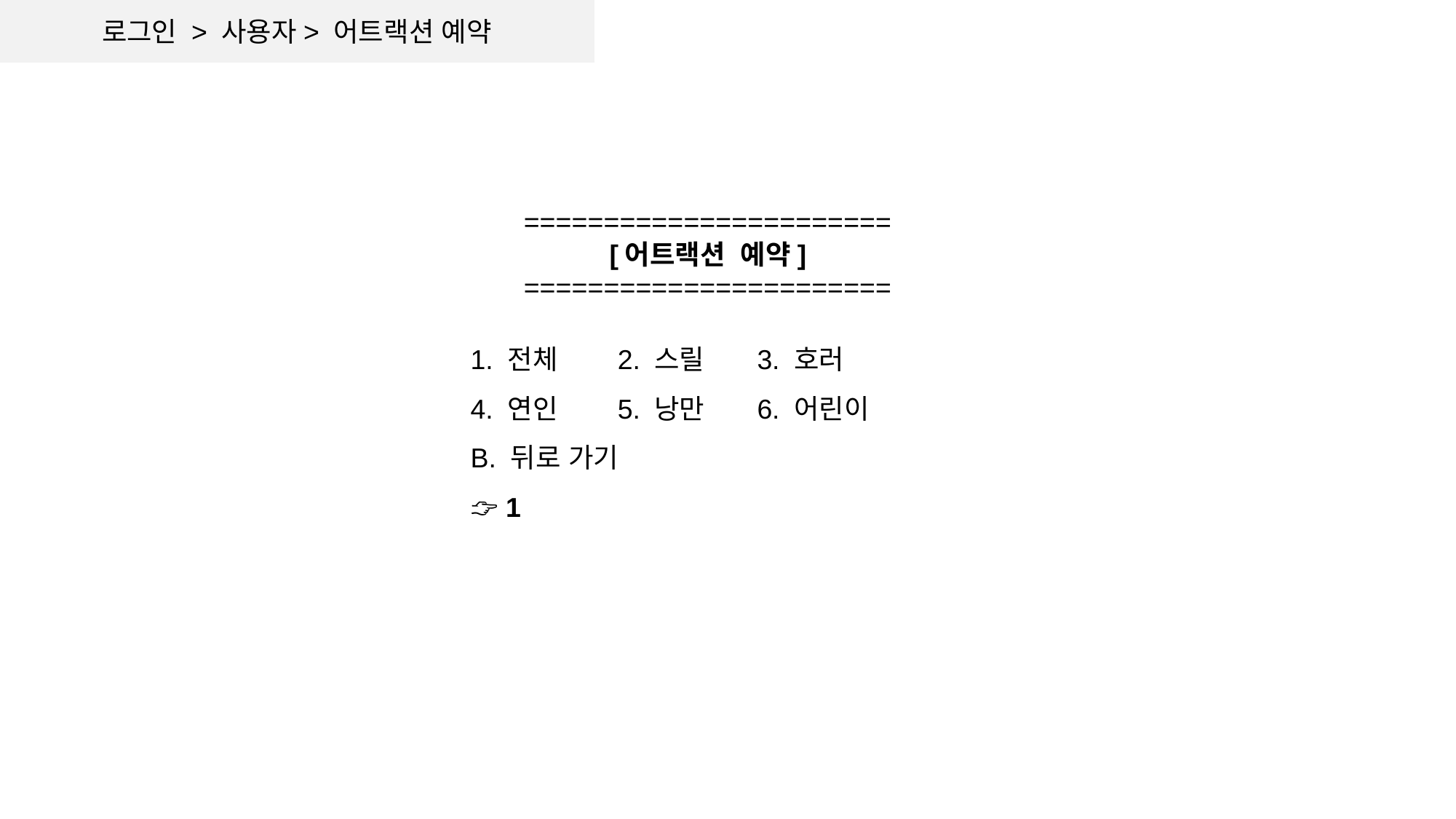

로그인 > 사용자> 어트랙션 예약
=======================​
[어트랙션  예약]​
=======================​
1. 전체       2. 스릴      3. 호러
4. 연인       5. 낭만      6. 어린이
B. 뒤로 가기
👉 1